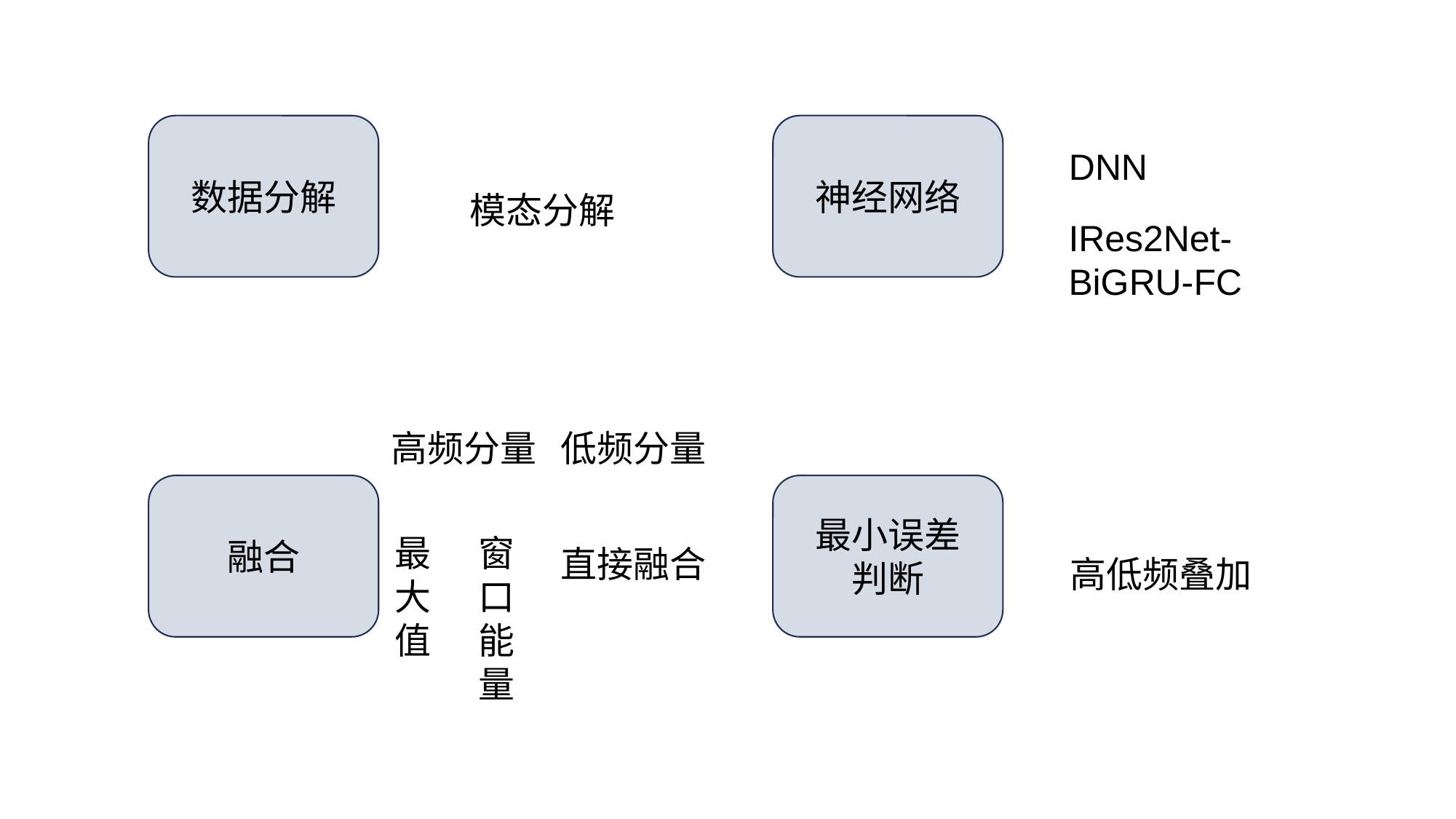

数据分解
神经网络
DNN
模态分解
IRes2Net-BiGRU-FC
高频分量
低频分量
融合
最小误差
判断
最大值
窗口能量
直接融合
高低频叠加